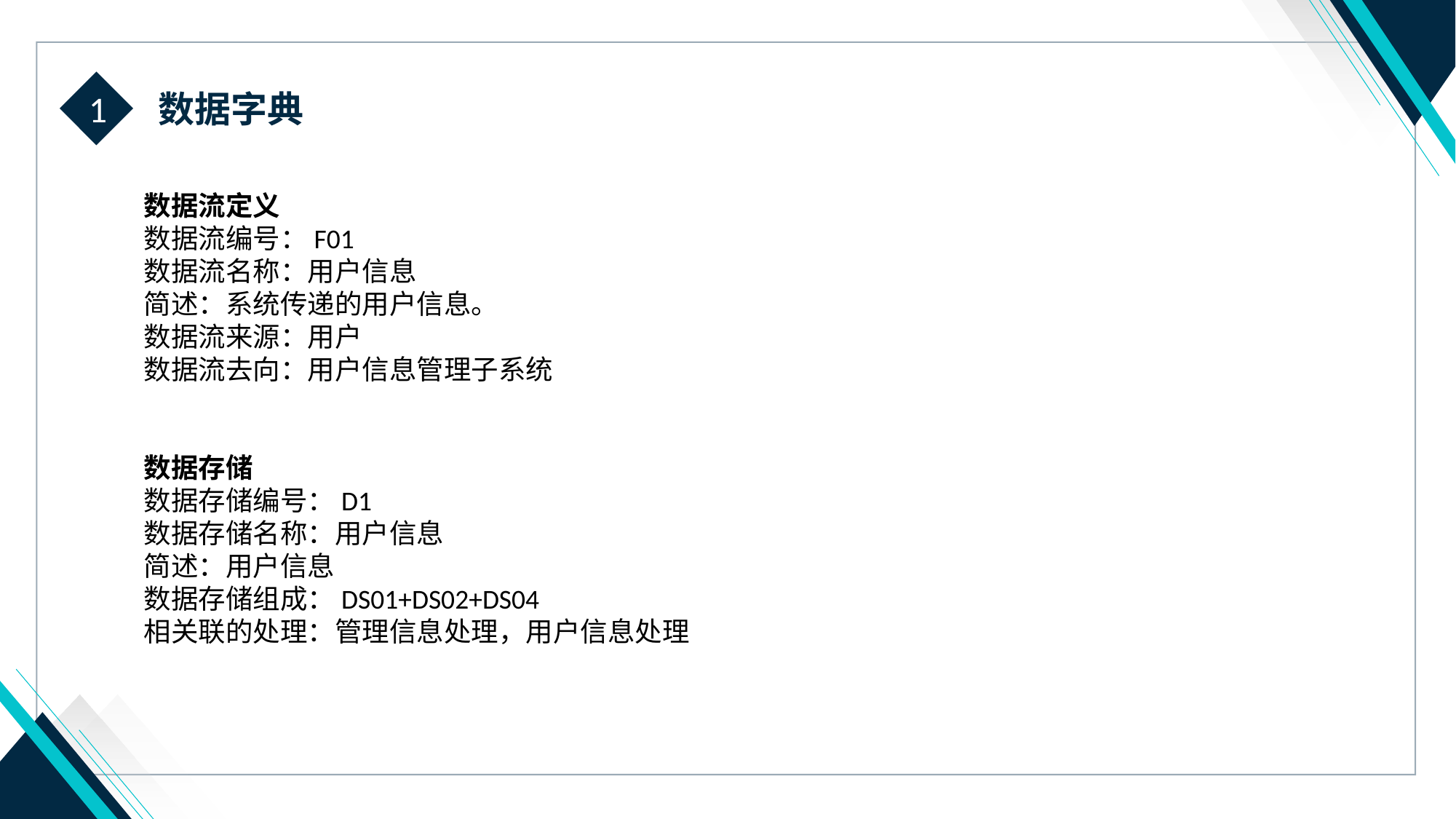

1
数据字典
数据流定义
数据流编号：F01
数据流名称：用户信息
简述：系统传递的用户信息。
数据流来源：用户
数据流去向：用户信息管理子系统

数据存储
数据存储编号：D1
数据存储名称：用户信息
简述：用户信息
数据存储组成：DS01+DS02+DS04
相关联的处理：管理信息处理，用户信息处理